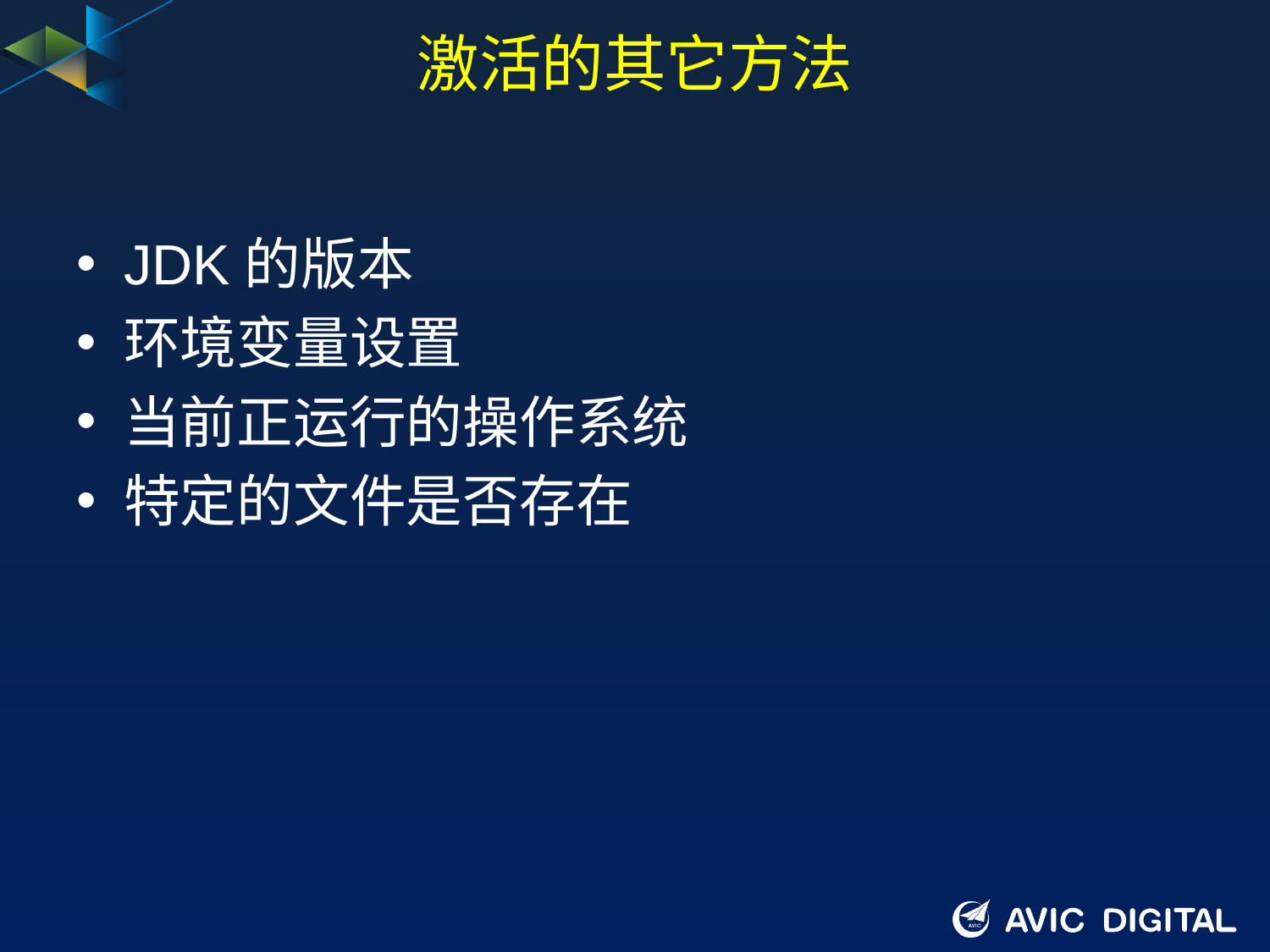

# 激活的其它方法
JDK的版本
环境变量设置
当前正运行的操作系统
特定的文件是否存在